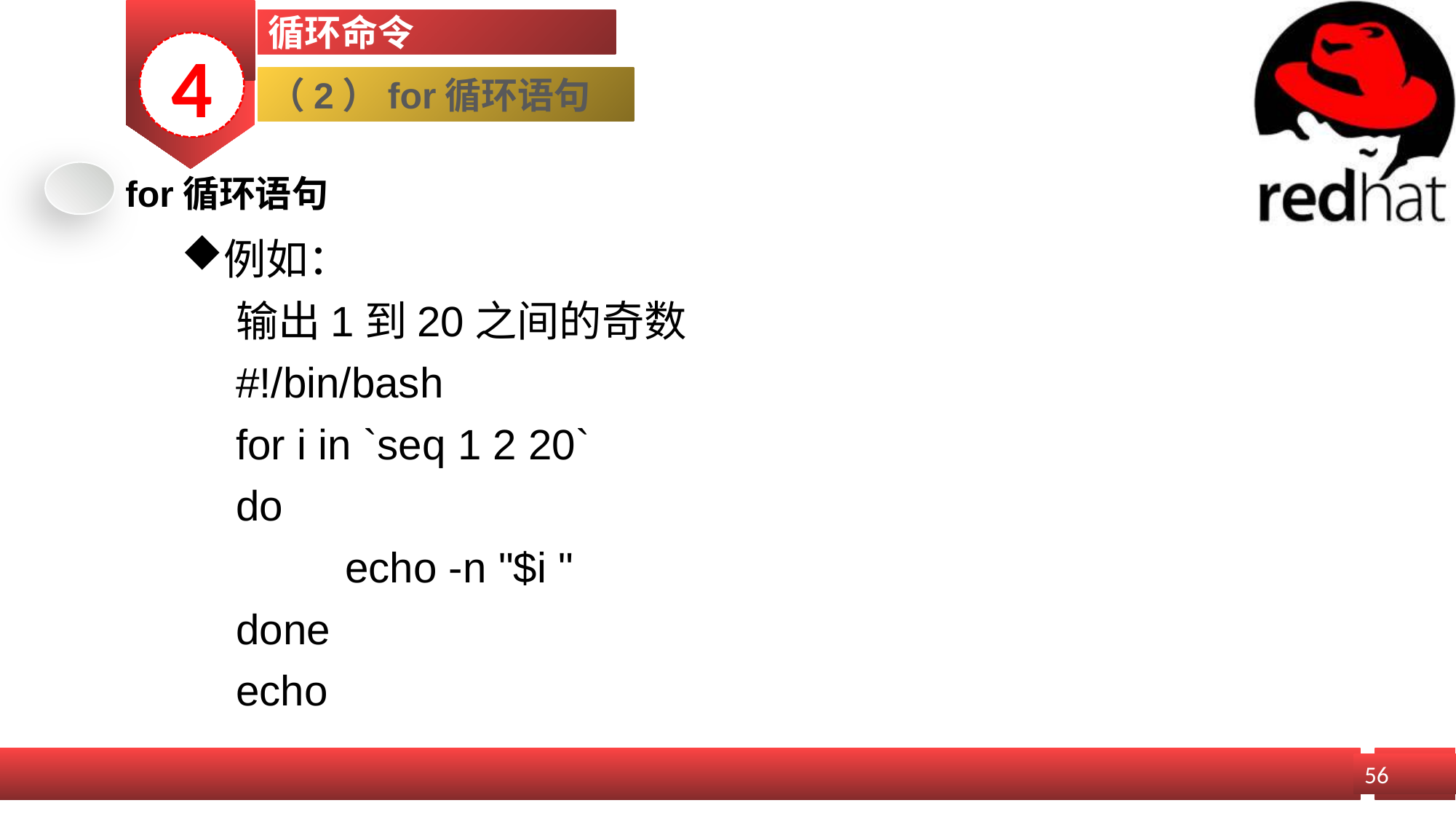

循环命令
4
（2）for循环语句

for循环语句
例如：
　　	输出1到20之间的奇数
 	#!/bin/bash
	for i in `seq 1 2 20`
	do
    		echo -n "$i "
	done
	echo